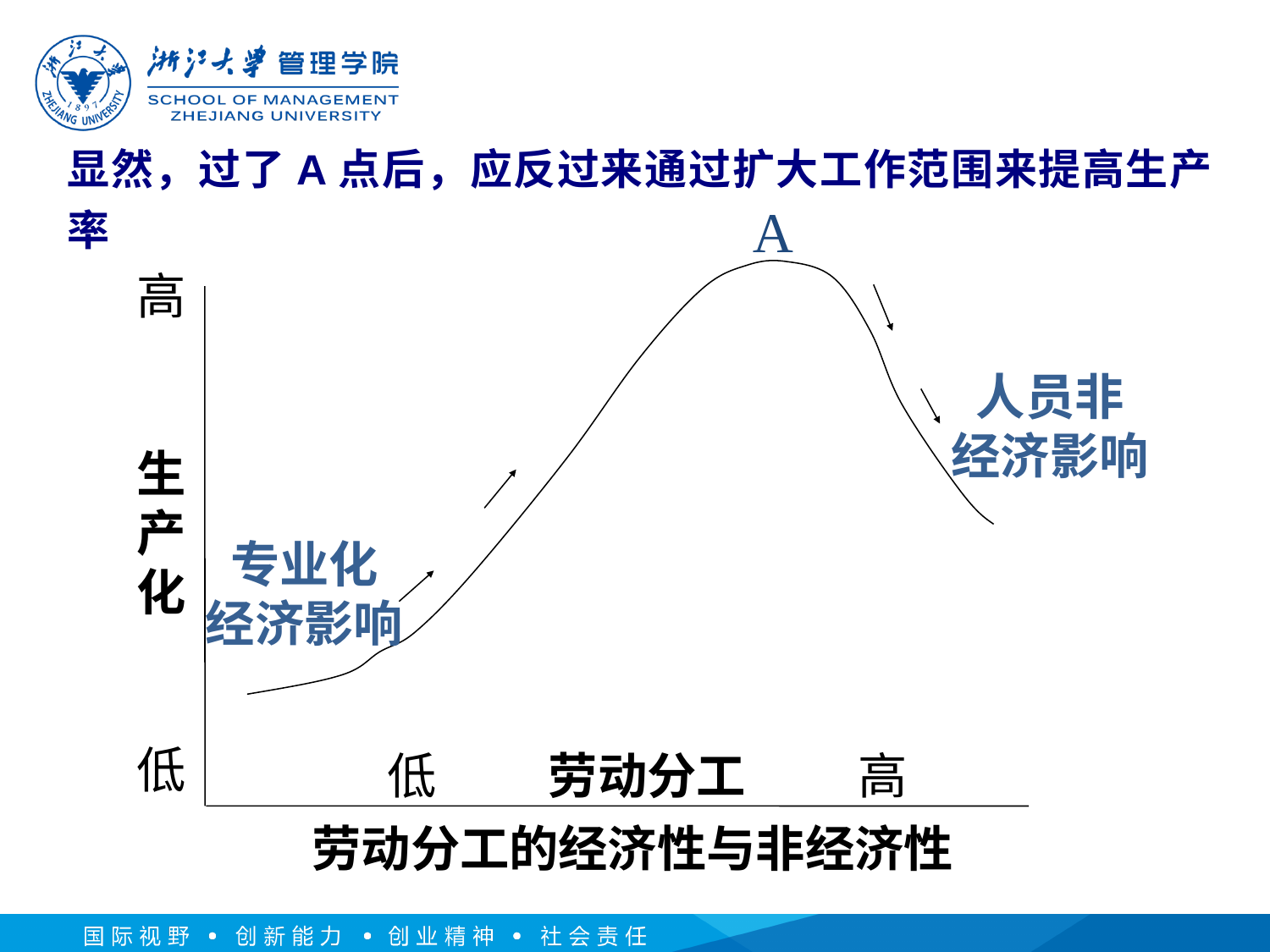

显然，过了A点后，应反过来通过扩大工作范围来提高生产率
A

高

生
产
化

低

人员非
经济影响

专业化
经济影响

低          劳动分工          高
劳动分工的经济性与非经济性